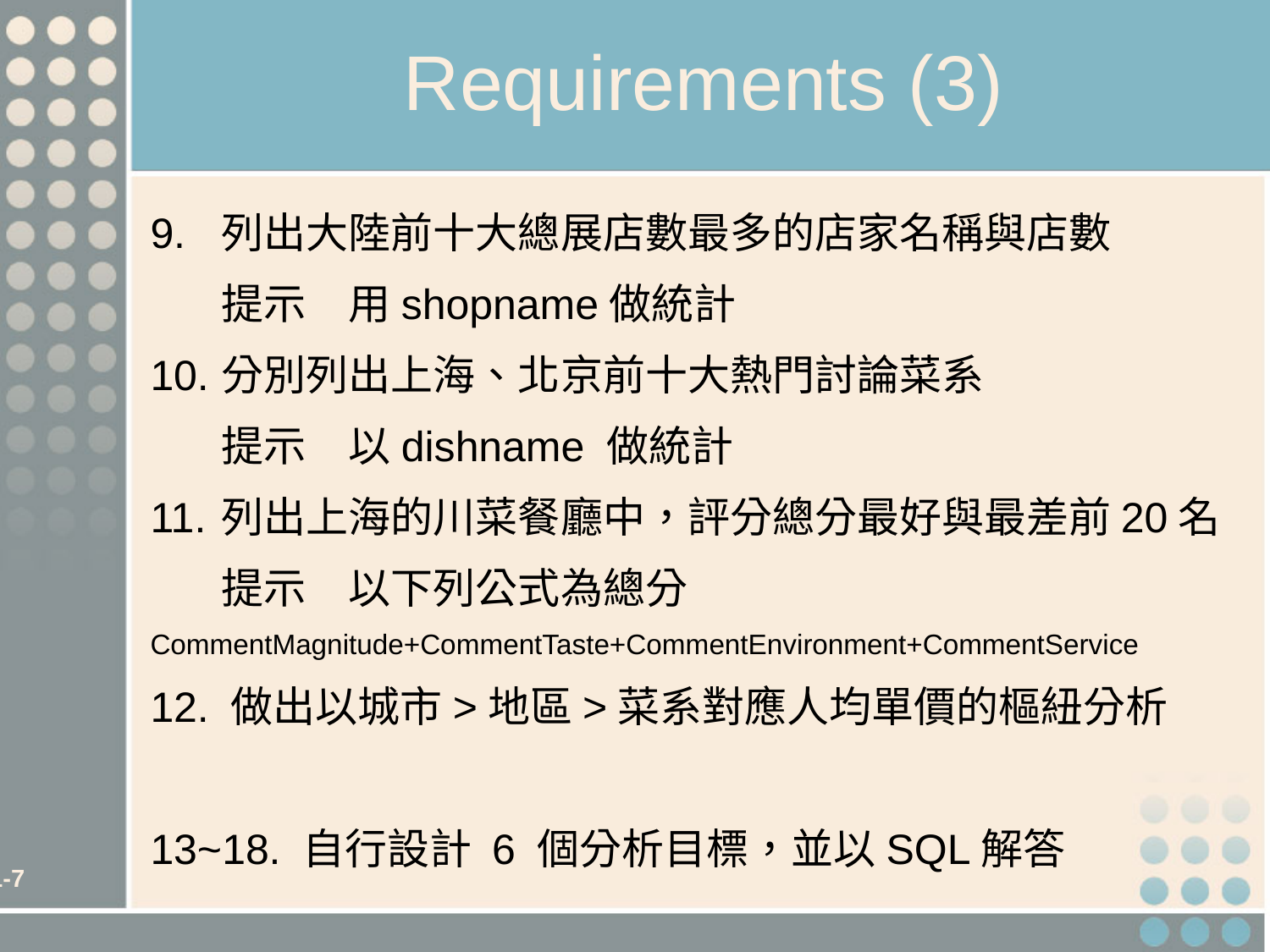

# Requirements (3)
9.	列出大陸前十大總展店數最多的店家名稱與店數
	提示　用shopname做統計
10.	分別列出上海、北京前十大熱門討論菜系
	提示　以dishname 做統計
11.	列出上海的川菜餐廳中，評分總分最好與最差前20名提示　以下列公式為總分
CommentMagnitude+CommentTaste+CommentEnvironment+CommentService
12. 做出以城市>地區>菜系對應人均單價的樞紐分析

13~18. 自行設計 6 個分析目標，並以SQL解答